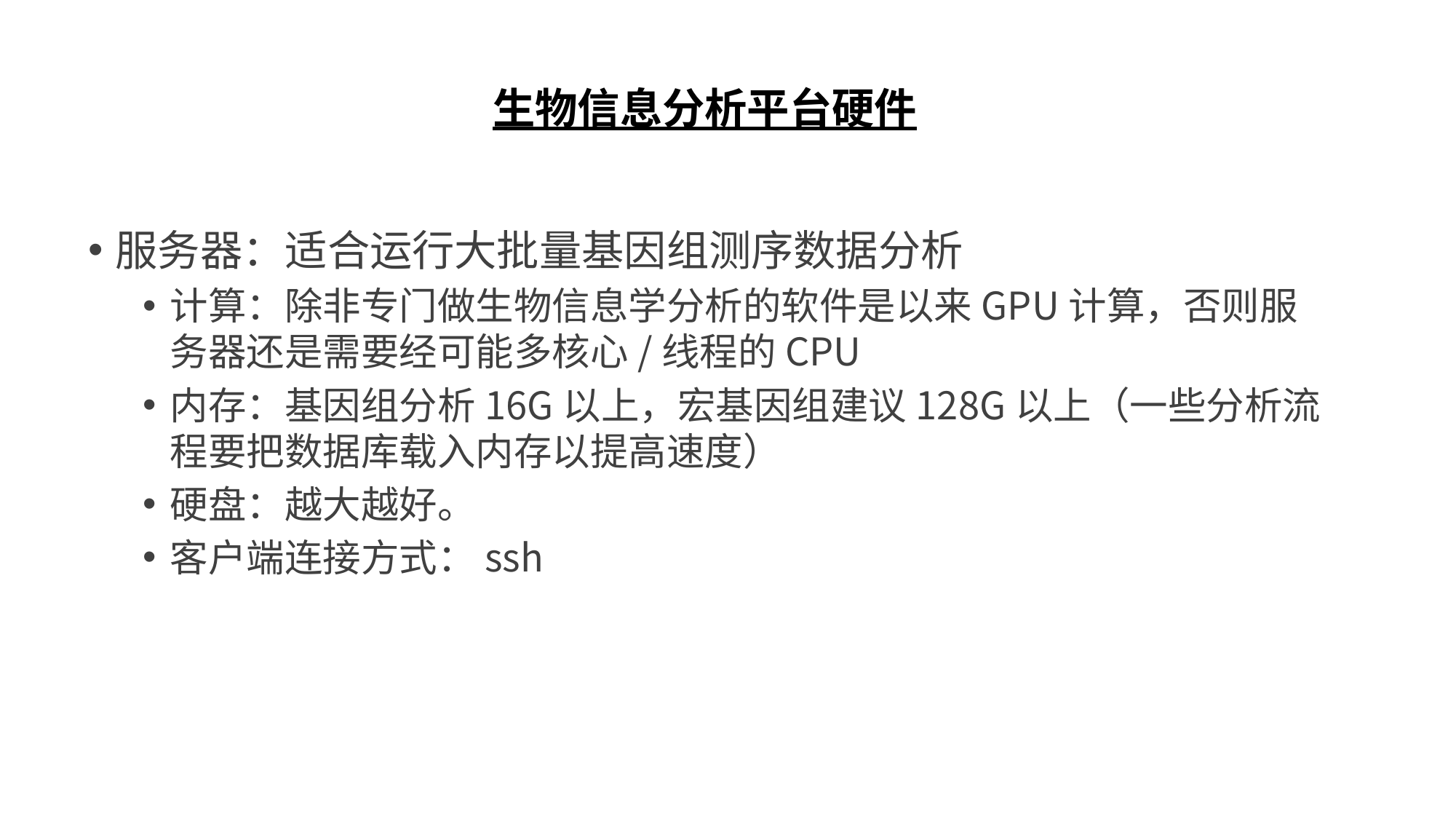

# 生物信息分析平台硬件
服务器：适合运行大批量基因组测序数据分析
计算：除非专门做生物信息学分析的软件是以来GPU计算，否则服务器还是需要经可能多核心/线程的CPU
内存：基因组分析16G以上，宏基因组建议128G以上（一些分析流程要把数据库载入内存以提高速度）
硬盘：越大越好。
客户端连接方式：ssh